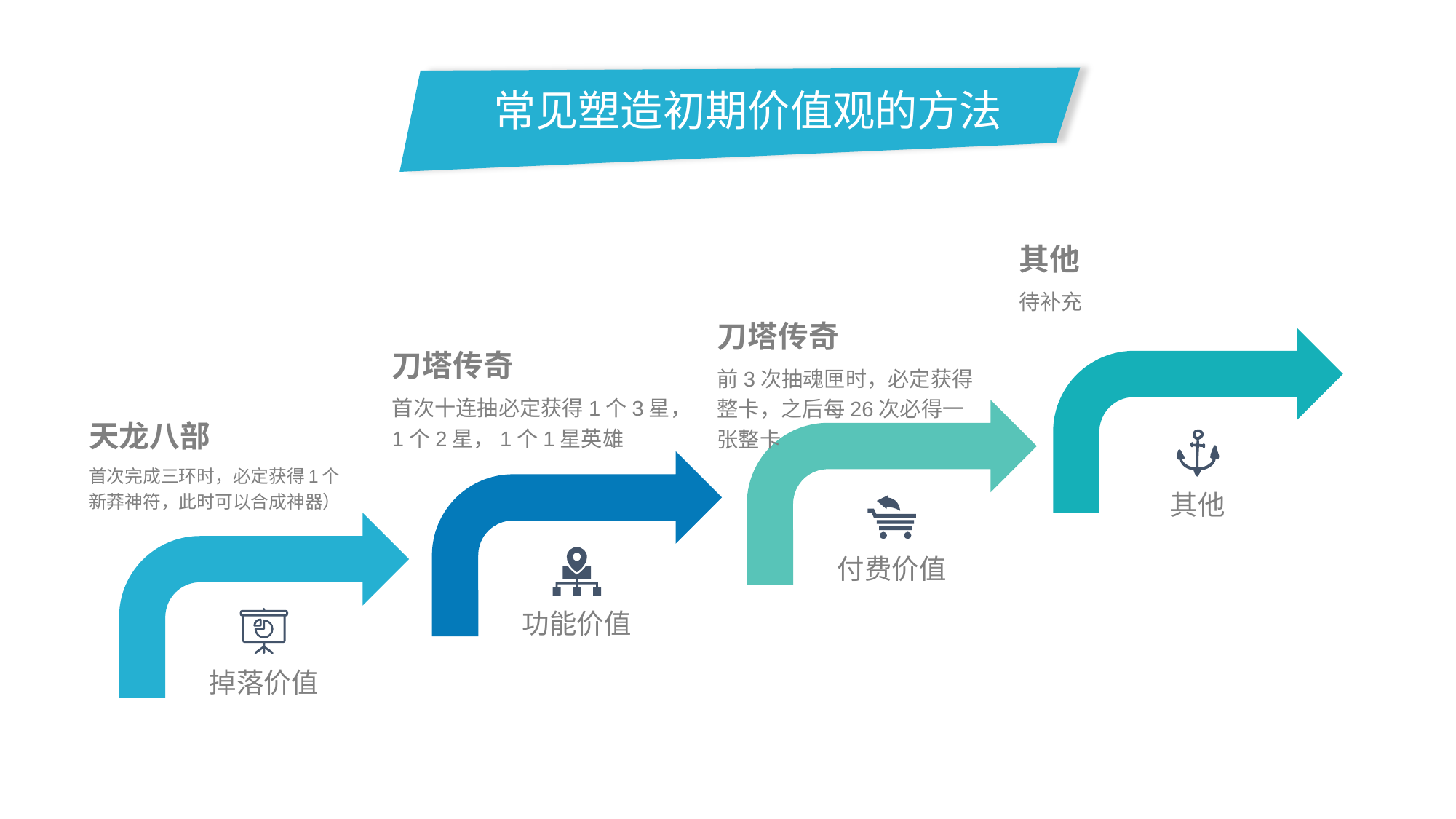

常见塑造初期价值观的方法
其他
待补充
刀塔传奇
前3次抽魂匣时，必定获得整卡，之后每26次必得一张整卡

刀塔传奇
首次十连抽必定获得1个3星，1个2星，1个1星英雄

天龙八部
首次完成三环时，必定获得1个新莽神符，此时可以合成神器）

其他

付费价值

功能价值

掉落价值